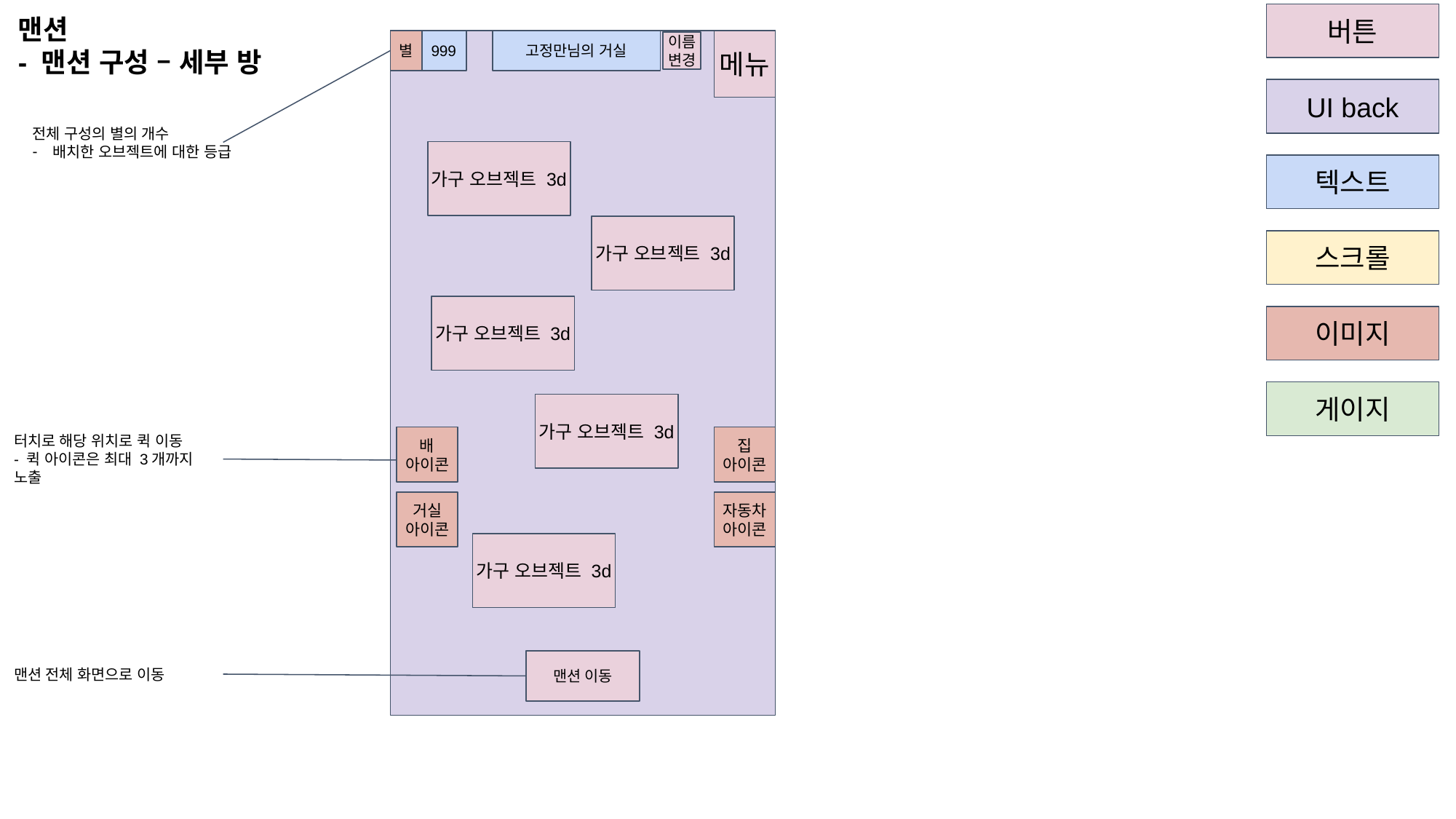

버튼
UI back
텍스트
스크롤
이미지
게이지
맨션
- 맨션 구성 – 세부 방

별
999
고정만님의 거실
메뉴
이름 변경
전체 구성의 별의 개수
배치한 오브젝트에 대한 등급
가구 오브젝트 3d
가구 오브젝트 3d
가구 오브젝트 3d
가구 오브젝트 3d
배 아이콘
집 아이콘
터치로 해당 위치로 퀵 이동
- 퀵 아이콘은 최대 3개까지 노출
거실 아이콘
자동차 아이콘
가구 오브젝트 3d
맨션 전체 화면으로 이동
맨션 이동